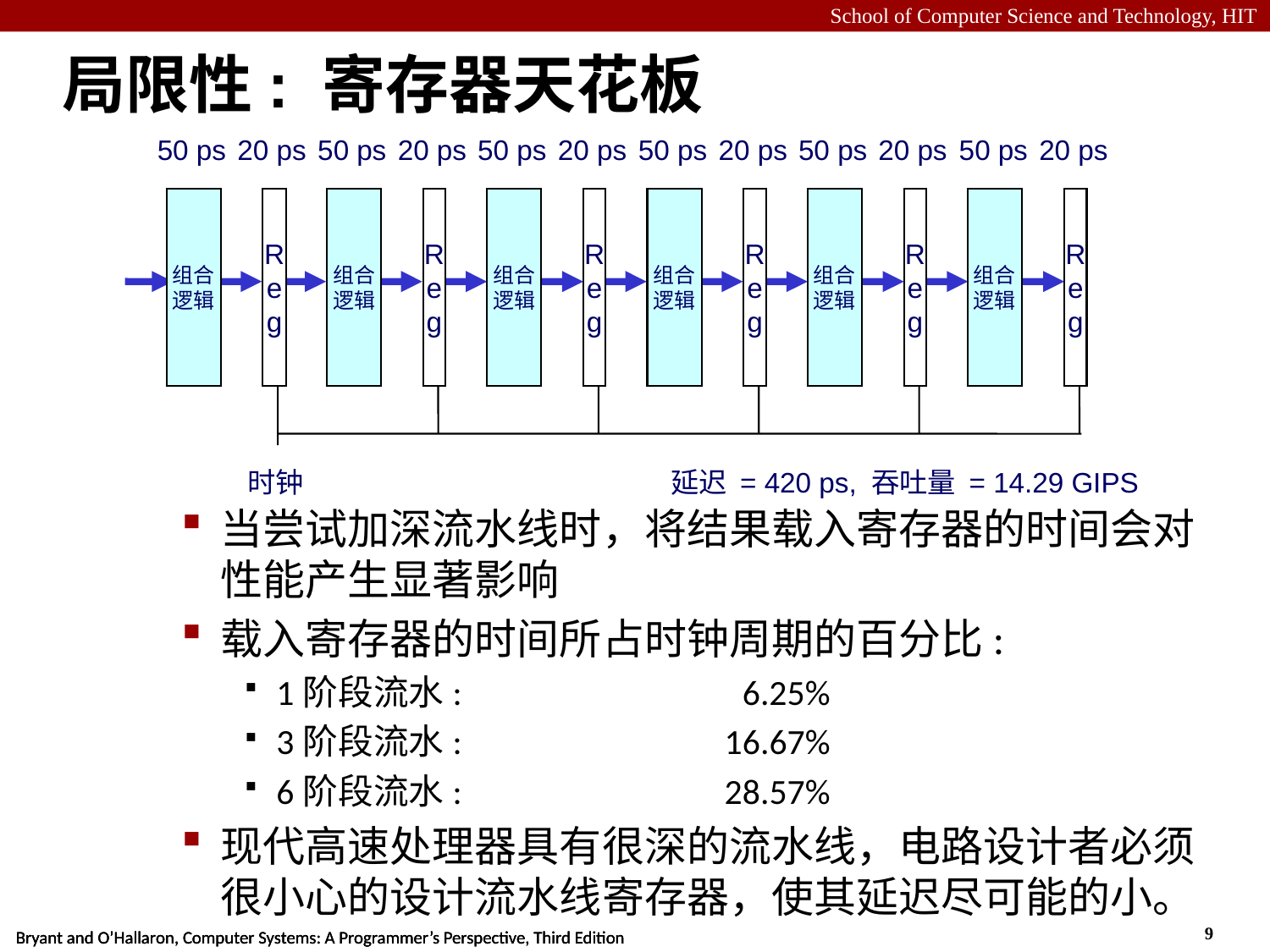

# 局限性: 寄存器天花板
50 ps
20 ps
50 ps
20 ps
50 ps
20 ps
50 ps
20 ps
50 ps
20 ps
50 ps
20 ps
组合
逻辑
R
e
g
组合
逻辑
R
e
g
组合
逻辑
R
e
g
组合
逻辑
R
e
g
组合
逻辑
R
e
g
组合
逻辑
R
e
g

时钟
延迟 = 420 ps, 吞吐量 = 14.29 GIPS
当尝试加深流水线时，将结果载入寄存器的时间会对性能产生显著影响
载入寄存器的时间所占时钟周期的百分比:
1阶段流水: 	6.25%
3阶段流水: 	16.67%
6阶段流水: 	28.57%
现代高速处理器具有很深的流水线，电路设计者必须很小心的设计流水线寄存器，使其延迟尽可能的小。